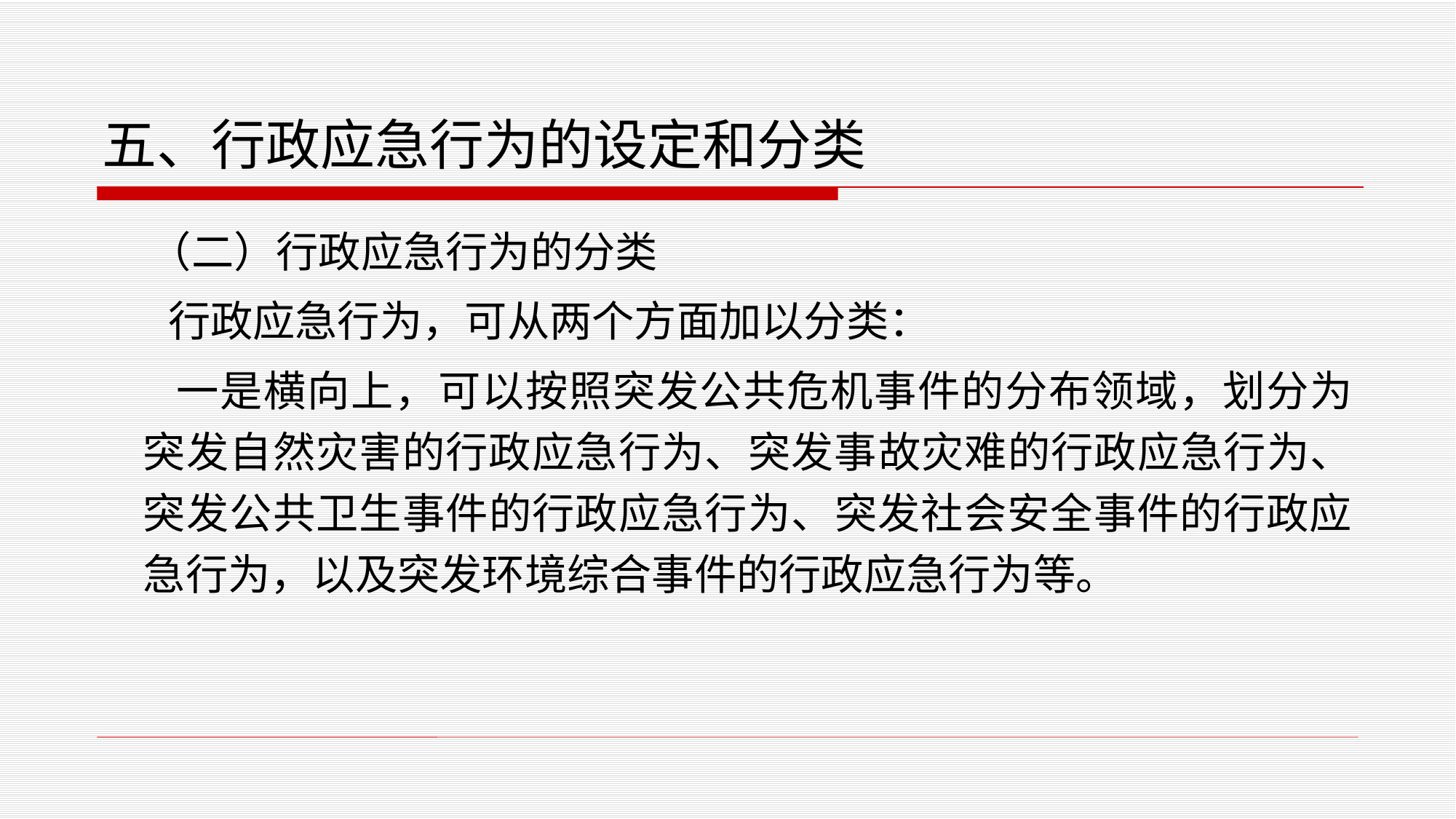

# 五、行政应急行为的设定和分类
    （二）行政应急行为的分类
      行政应急行为，可从两个方面加以分类：
      一是横向上，可以按照突发公共危机事件的分布领域，划分为突发自然灾害的行政应急行为、突发事故灾难的行政应急行为、突发公共卫生事件的行政应急行为、突发社会安全事件的行政应急行为，以及突发环境综合事件的行政应急行为等。